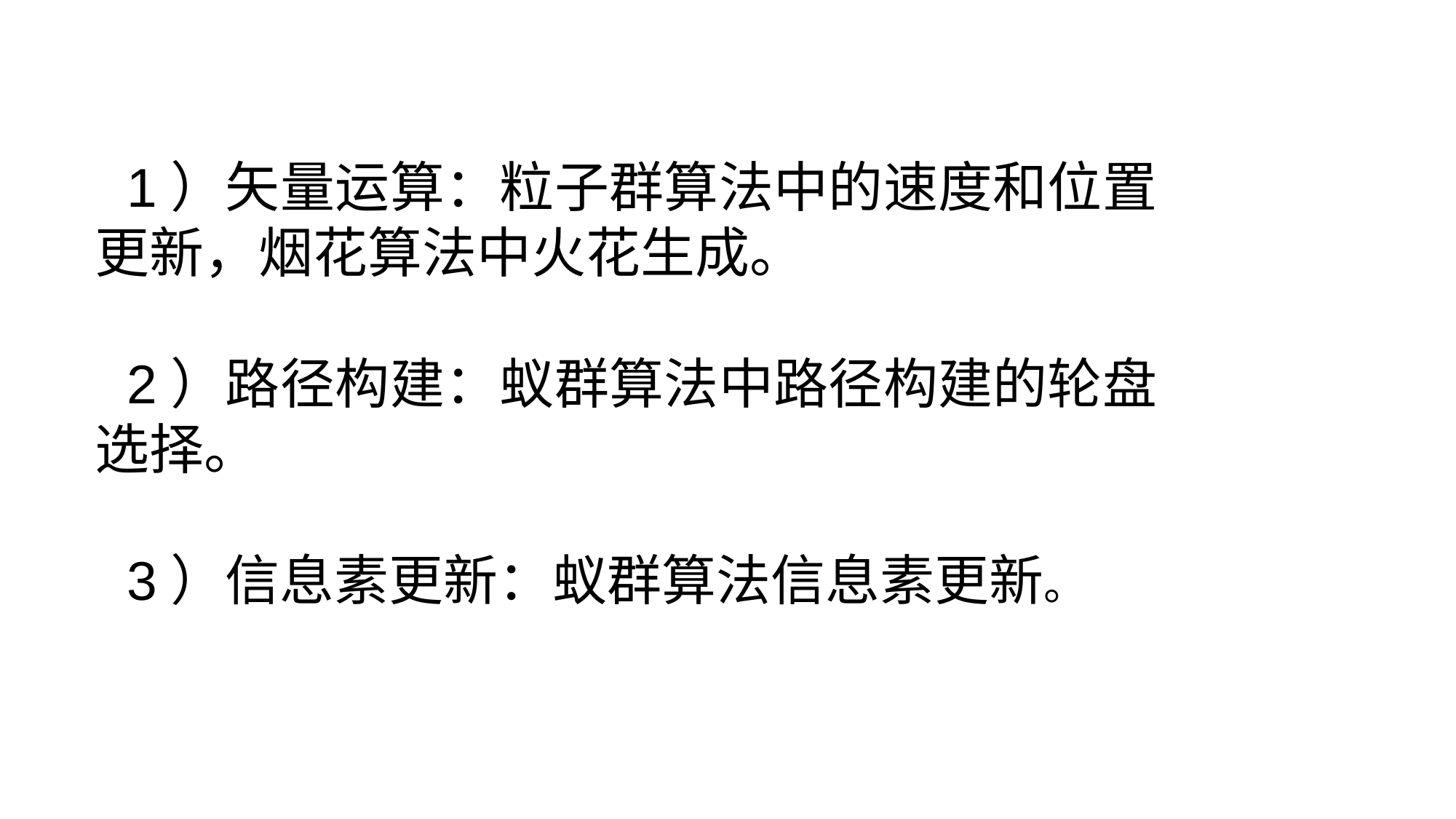

1）矢量运算：粒子群算法中的速度和位置更新，烟花算法中火花生成。

2）路径构建：蚁群算法中路径构建的轮盘选择。

3）信息素更新：蚁群算法信息素更新。